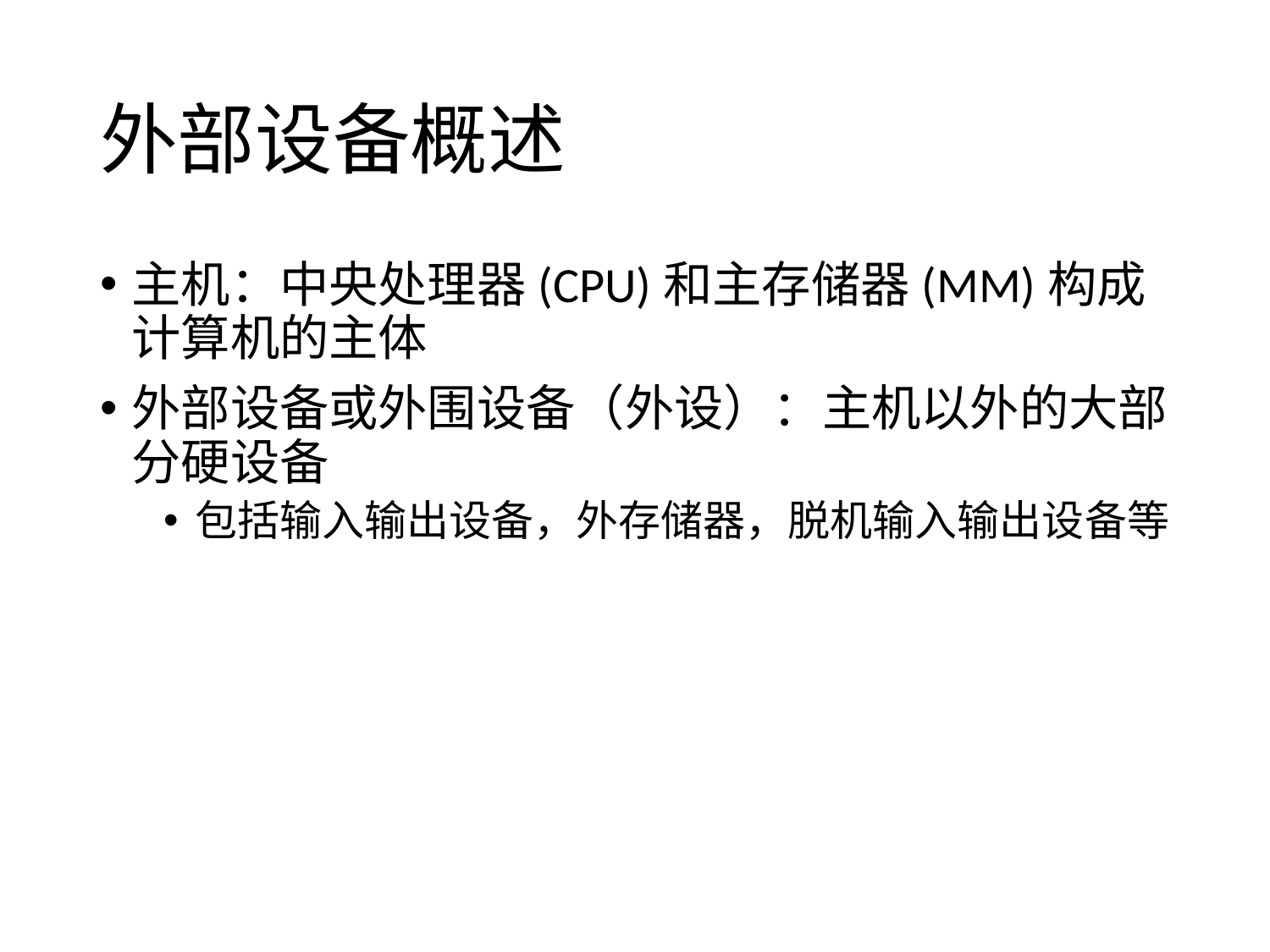

# 外部设备概述
主机：中央处理器(CPU)和主存储器(MM)构成计算机的主体
外部设备或外围设备（外设）：主机以外的大部分硬设备
包括输入输出设备，外存储器，脱机输入输出设备等